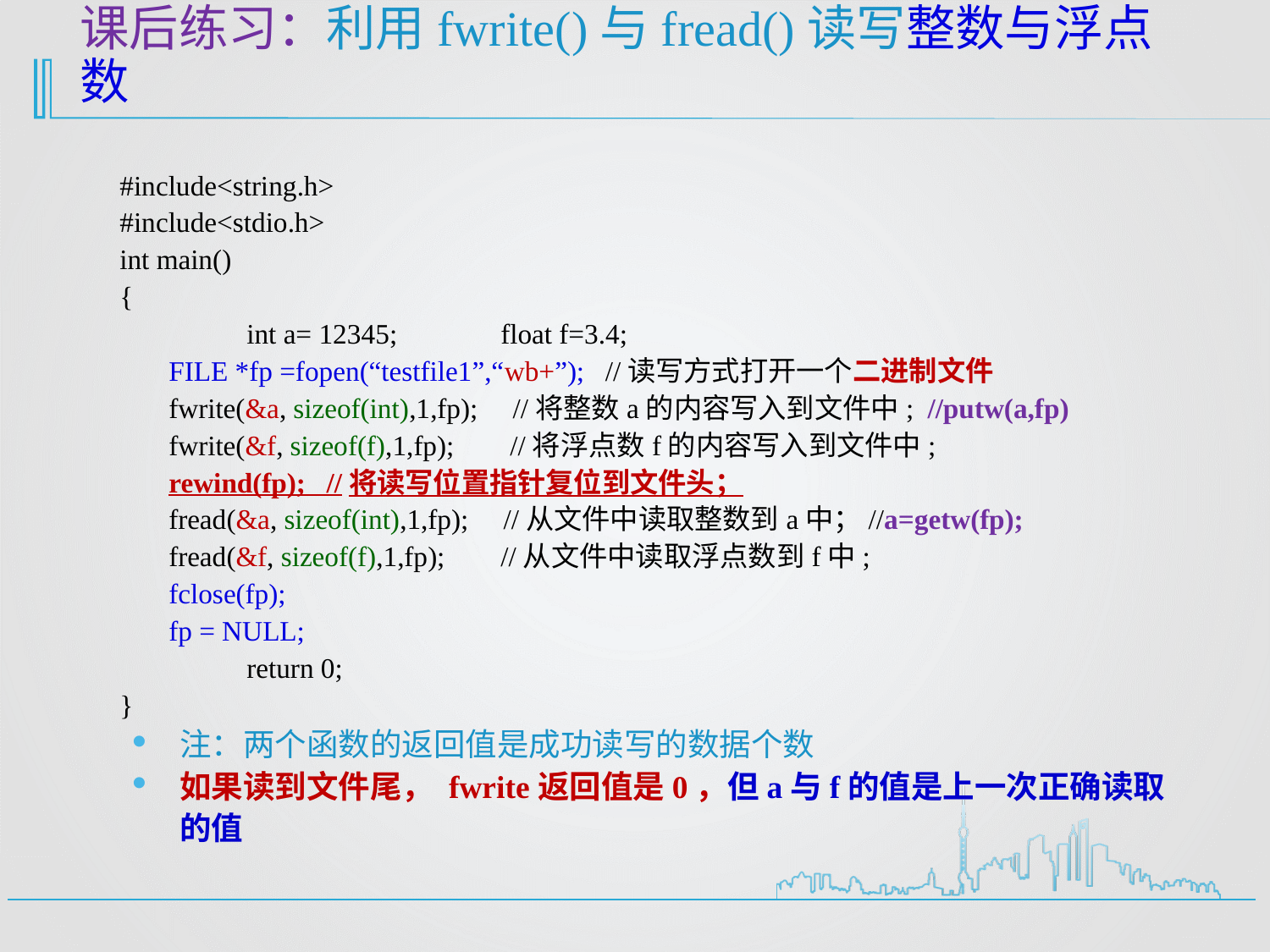

# 课后练习：利用fwrite()与fread()读写整数与浮点数
#include<string.h>
#include<stdio.h>
int main()
{
	int a= 12345;	float f=3.4;
       FILE *fp =fopen(“testfile1”,“wb+”);   //读写方式打开一个二进制文件
       fwrite(&a, sizeof(int),1,fp);     //将整数a的内容写入到文件中;  //putw(a,fp)
       fwrite(&f, sizeof(f),1,fp);        //将浮点数f的内容写入到文件中;
       rewind(fp);   //将读写位置指针复位到文件头；
       fread(&a, sizeof(int),1,fp);     //从文件中读取整数到a中；//a=getw(fp);
       fread(&f, sizeof(f),1,fp);        //从文件中读取浮点数到f中;
       fclose(fp);
       fp = NULL;
	return 0;
}
注：两个函数的返回值是成功读写的数据个数
如果读到文件尾， fwrite返回值是0，但a与f的值是上一次正确读取的值